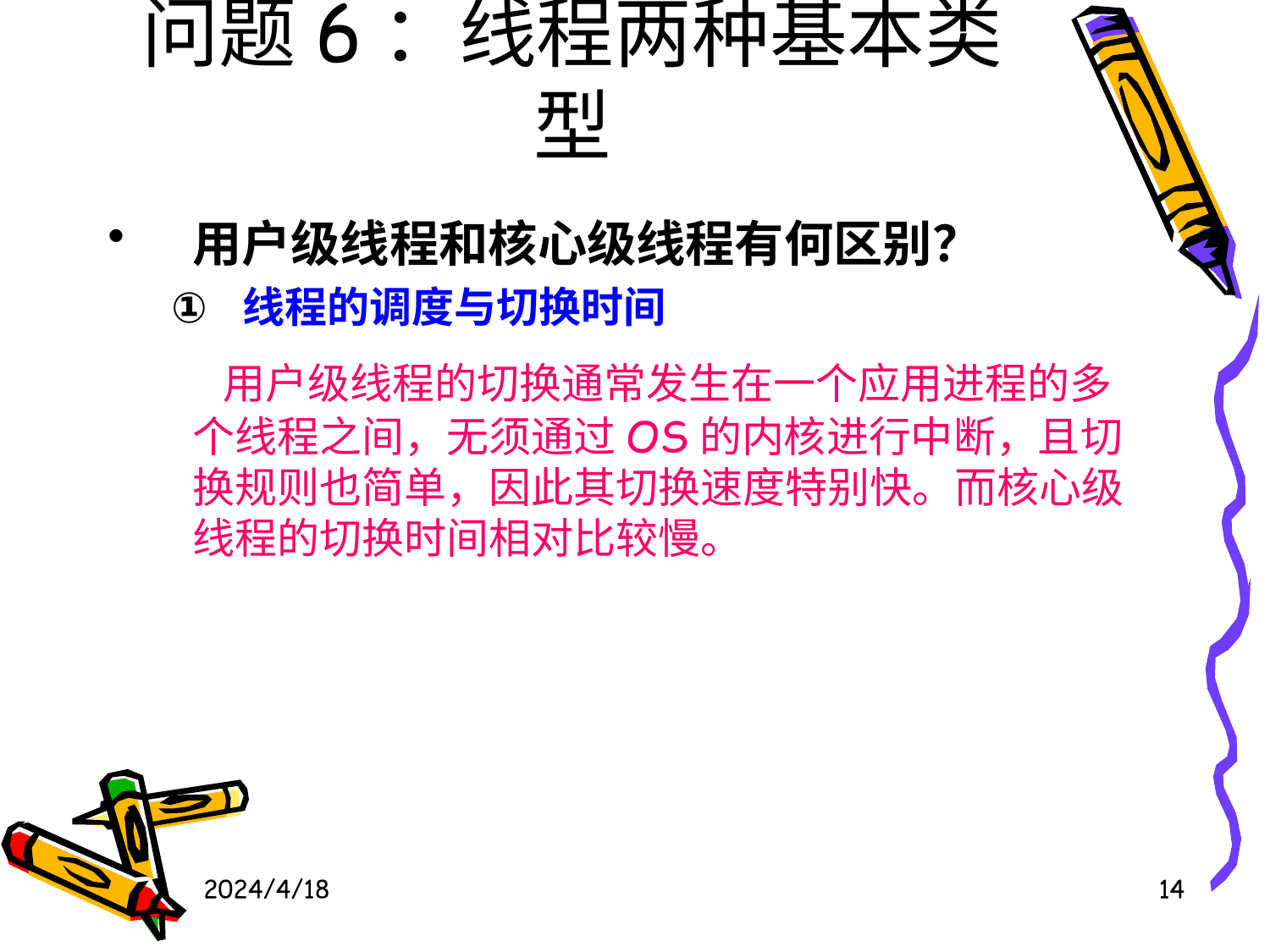

# 问题6：线程两种基本类型
用户级线程和核心级线程有何区别？
线程的调度与切换时间
        用户级线程的切换通常发生在一个应用进程的多个线程之间，无须通过OS的内核进行中断，且切换规则也简单，因此其切换速度特别快。而核心级线程的切换时间相对比较慢。
2024/4/18
14